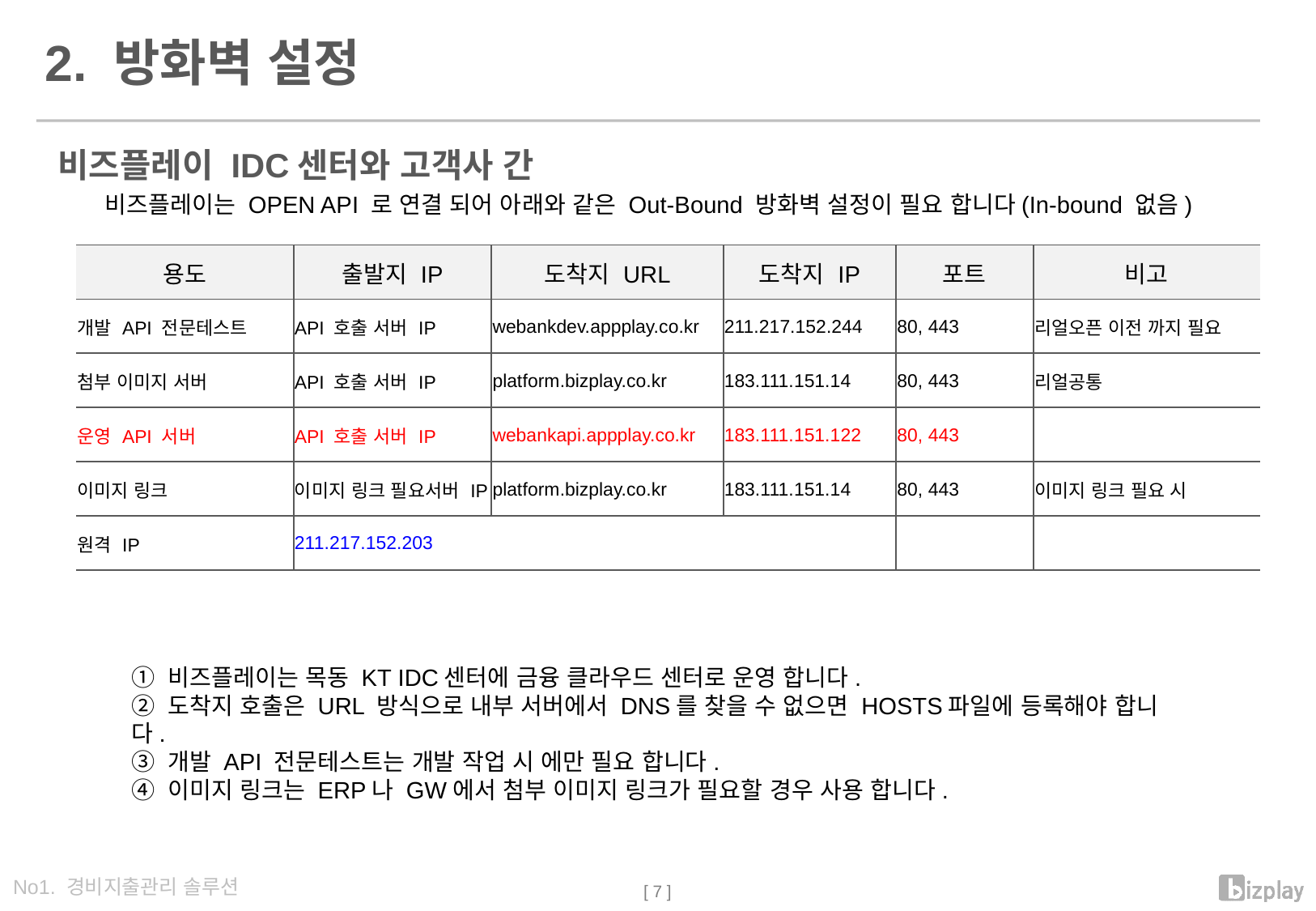

2. 방화벽 설정
비즈플레이 IDC센터와 고객사 간
비즈플레이는 OPEN API 로 연결 되어 아래와 같은 Out-Bound 방화벽 설정이 필요 합니다(In-bound 없음)
| 용도 | 출발지 IP | 도착지 URL | 도착지 IP | 포트 | 비고 |
| --- | --- | --- | --- | --- | --- |
| 개발 API 전문테스트 | API 호출 서버 IP | webankdev.appplay.co.kr | 211.217.152.244 | 80, 443 | 리얼오픈 이전 까지 필요 |
| 첨부 이미지 서버 | API 호출 서버 IP | platform.bizplay.co.kr | 183.111.151.14 | 80, 443 | 리얼공통 |
| 운영 API 서버 | API 호출 서버 IP | webankapi.appplay.co.kr | 183.111.151.122 | 80, 443 |  |
| 이미지 링크 | 이미지 링크 필요서버 IP | platform.bizplay.co.kr | 183.111.151.14 | 80, 443 | 이미지 링크 필요 시 |
| 원격 IP | 211.217.152.203 |  |  |  |  |
① 비즈플레이는 목동 KT IDC센터에 금융 클라우드 센터로 운영 합니다.
② 도착지 호출은 URL 방식으로 내부 서버에서 DNS를 찾을 수 없으면 HOSTS파일에 등록해야 합니다.
③ 개발 API 전문테스트는 개발 작업 시 에만 필요 합니다.
④ 이미지 링크는 ERP나 GW에서 첨부 이미지 링크가 필요할 경우 사용 합니다.